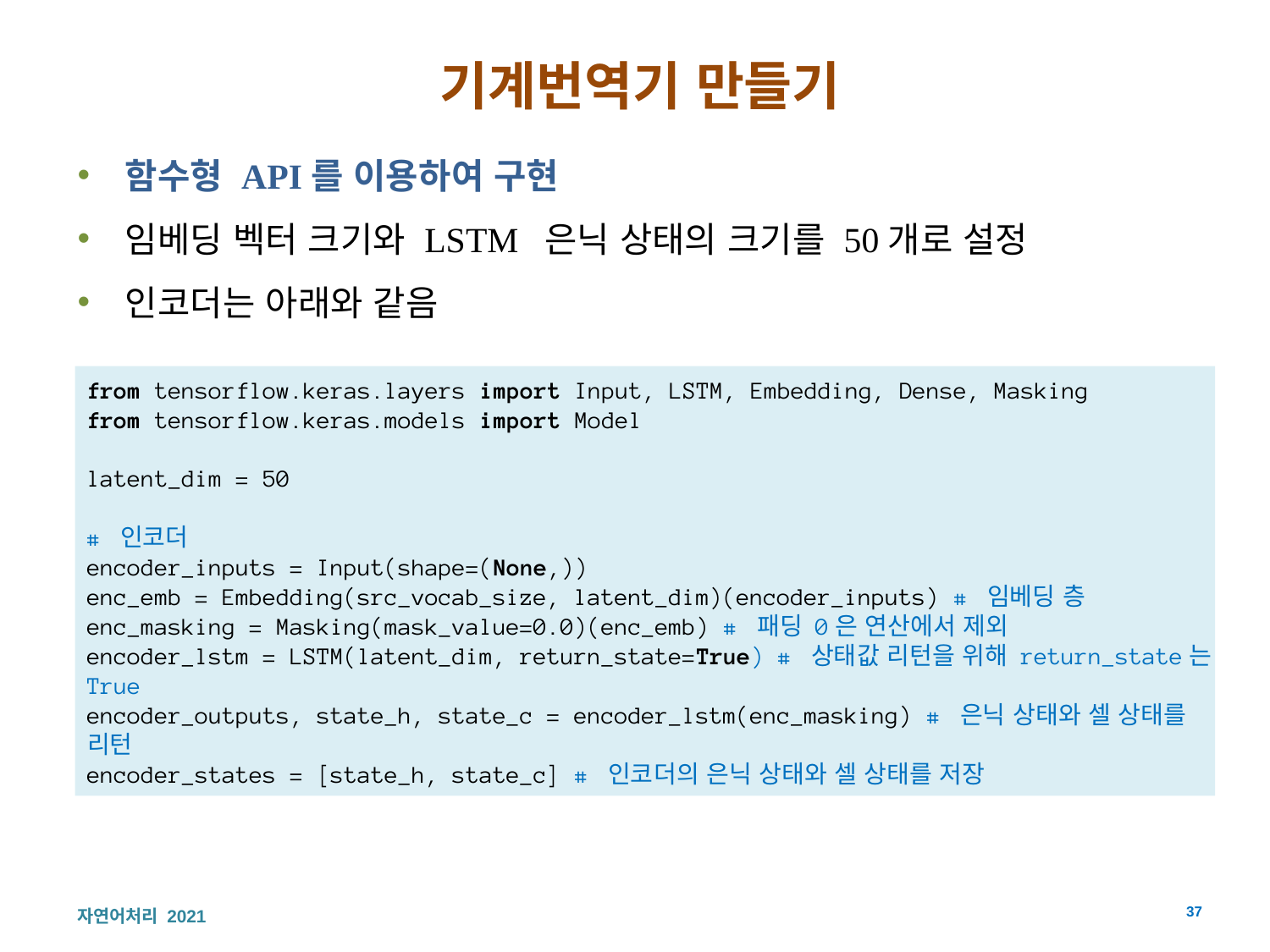

# 기계번역기 만들기
함수형 API를 이용하여 구현
임베딩 벡터 크기와 LSTM  은닉 상태의 크기를 50개로 설정
인코더는 아래와 같음

from tensorflow.keras.layers import Input, LSTM, Embedding, Dense, Masking
from tensorflow.keras.models import Model

latent_dim = 50

# 인코더
encoder_inputs = Input(shape=(None,))
enc_emb = Embedding(src_vocab_size, latent_dim)(encoder_inputs) # 임베딩 층
enc_masking = Masking(mask_value=0.0)(enc_emb) # 패딩 0은 연산에서 제외
encoder_lstm = LSTM(latent_dim, return_state=True) # 상태값 리턴을 위해 return_state는 True
encoder_outputs, state_h, state_c = encoder_lstm(enc_masking) # 은닉 상태와 셀 상태를 리턴
encoder_states = [state_h, state_c] # 인코더의 은닉 상태와 셀 상태를 저장